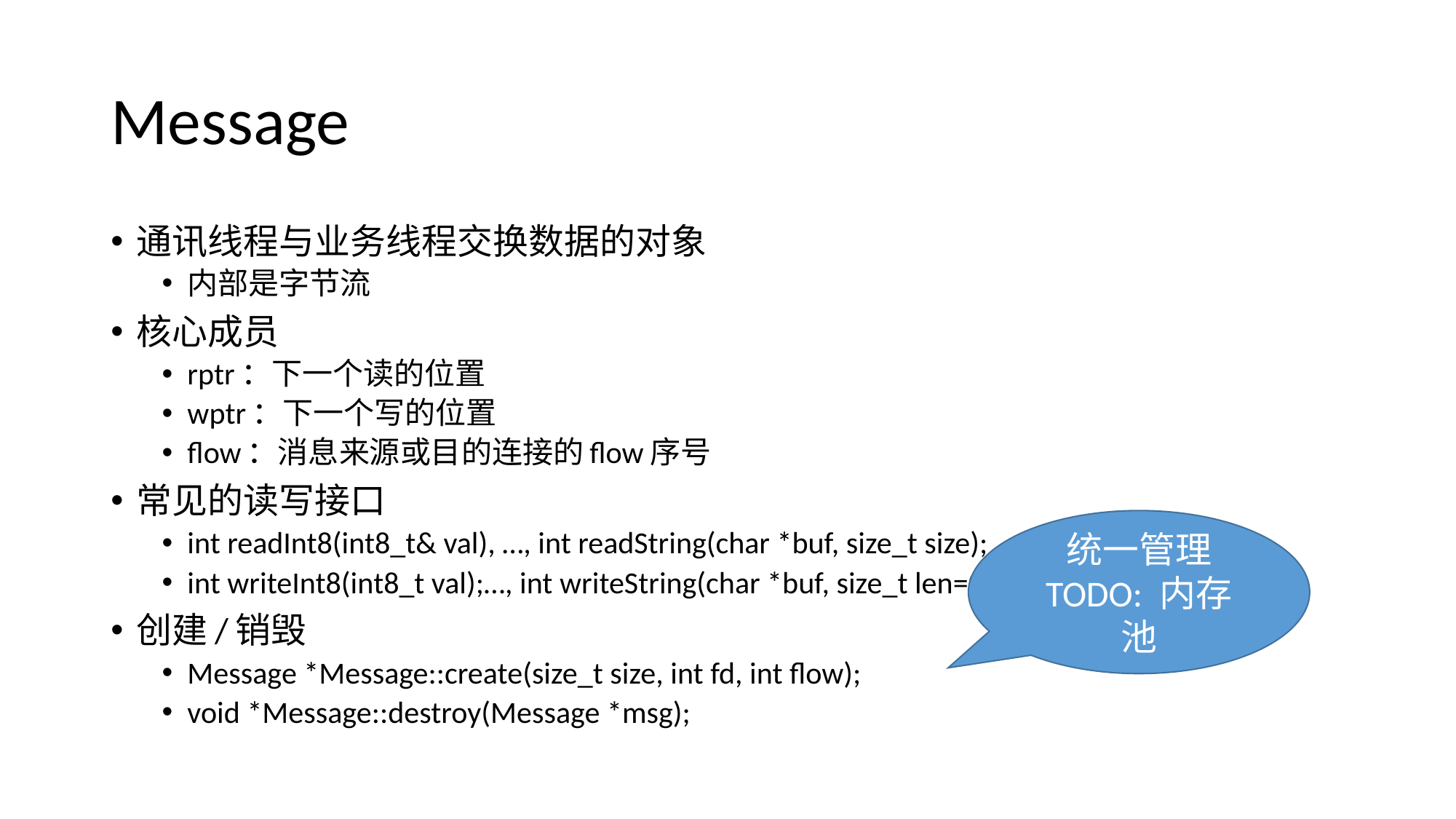

# Message
通讯线程与业务线程交换数据的对象
内部是字节流
核心成员
rptr：下一个读的位置
wptr：下一个写的位置
flow：消息来源或目的连接的flow序号
常见的读写接口
int readInt8(int8_t& val), …, int readString(char *buf, size_t size);
int writeInt8(int8_t val);…, int writeString(char *buf, size_t len=0);
创建/销毁
Message *Message::create(size_t size, int fd, int flow);
void *Message::destroy(Message *msg);
统一管理
TODO: 内存池